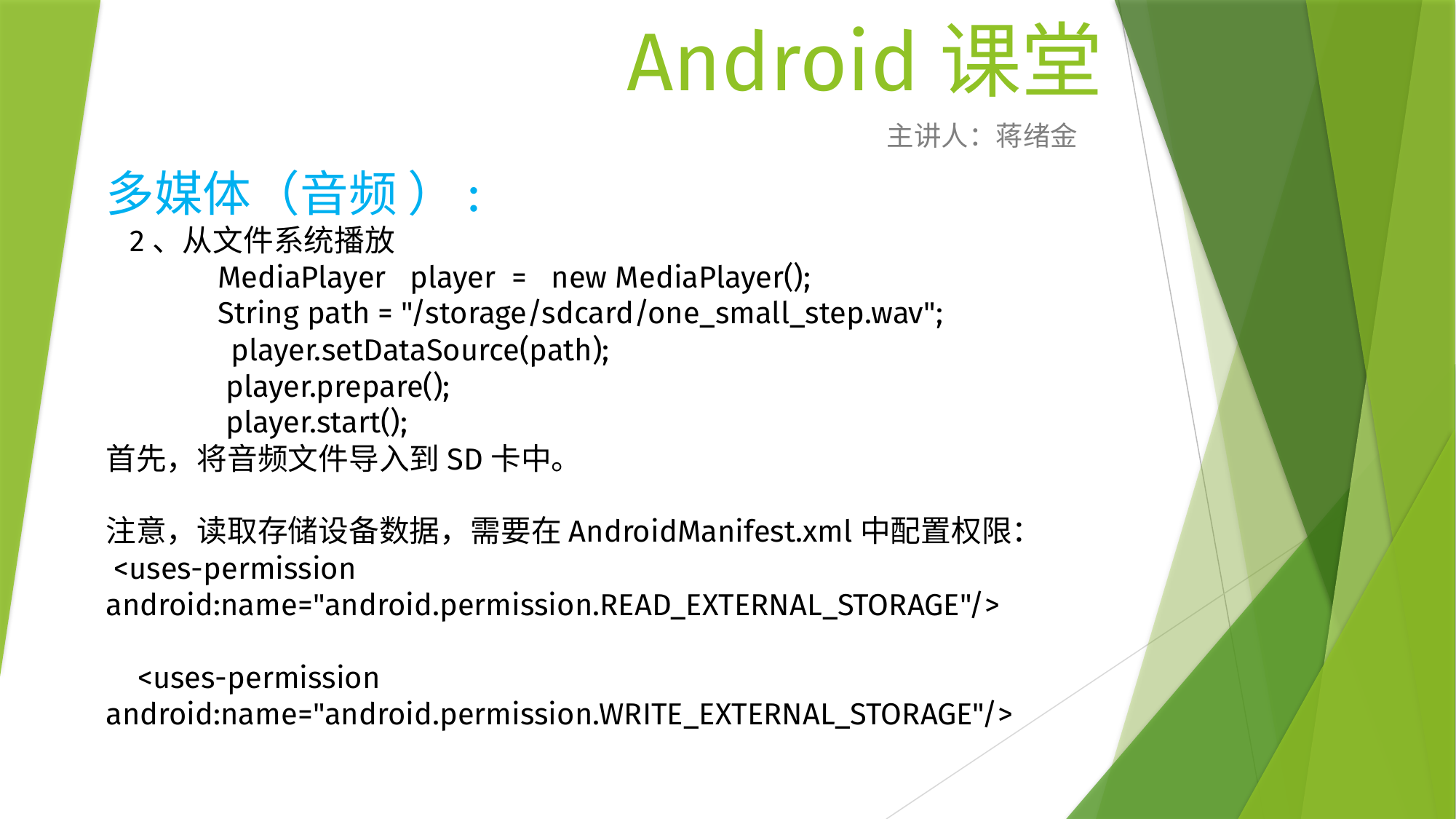

# Android课堂
主讲人：蒋绪金
多媒体（音频 ）:
   2、从文件系统播放
              MediaPlayer   player  =   new MediaPlayer();
              String path = "/storage/sdcard/one_small_step.wav";
	  player.setDataSource(path);
               player.prepare();
               player.start();
首先，将音频文件导入到SD卡中。

注意，读取存储设备数据，需要在AndroidManifest.xml中配置权限：
 <uses-permission android:name="android.permission.READ_EXTERNAL_STORAGE"/>

    <uses-permission android:name="android.permission.WRITE_EXTERNAL_STORAGE"/>